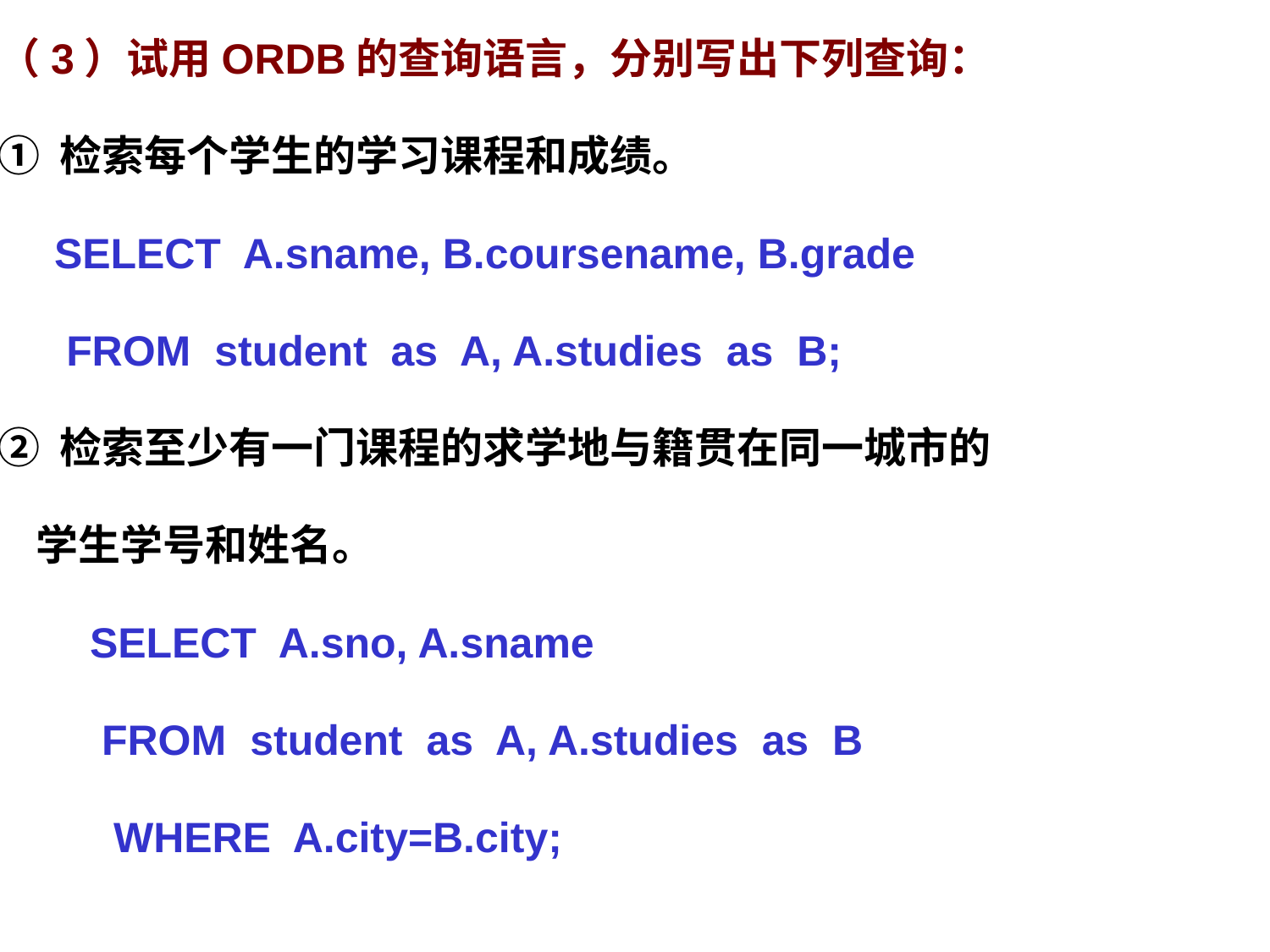

（3）试用ORDB的查询语言，分别写出下列查询：
    ① 检索每个学生的学习课程和成绩。
        SELECT  A.sname, B.coursename, B.grade
         FROM  student  as  A, A.studies  as  B;
    ② 检索至少有一门课程的求学地与籍贯在同一城市的
       学生学号和姓名。
           SELECT  A.sno, A.sname
            FROM  student  as  A, A.studies  as  B
             WHERE  A.city=B.city;